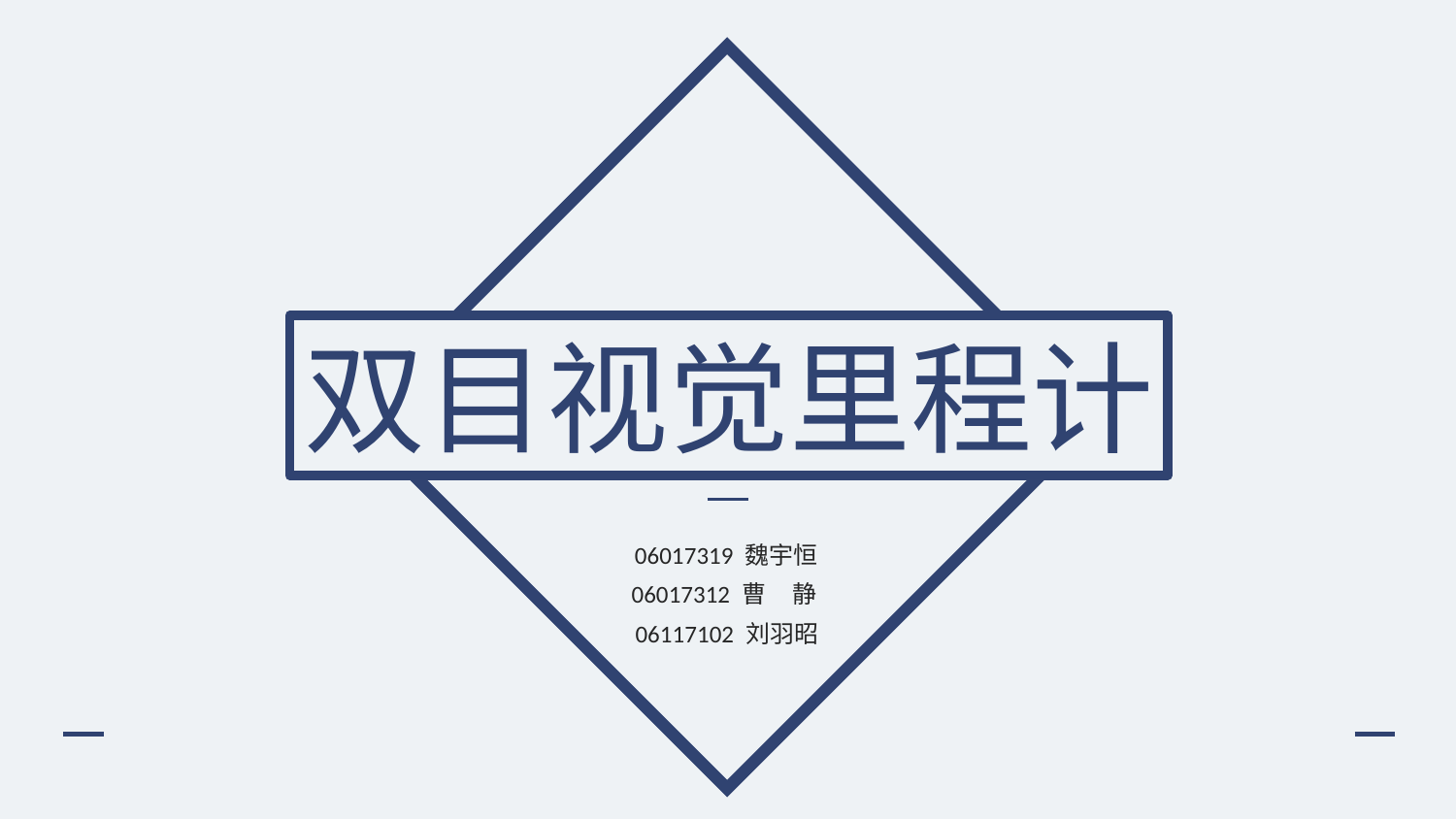

双目视觉里程计
06017319 魏宇恒
06017312 曹     静
06117102 刘羽昭